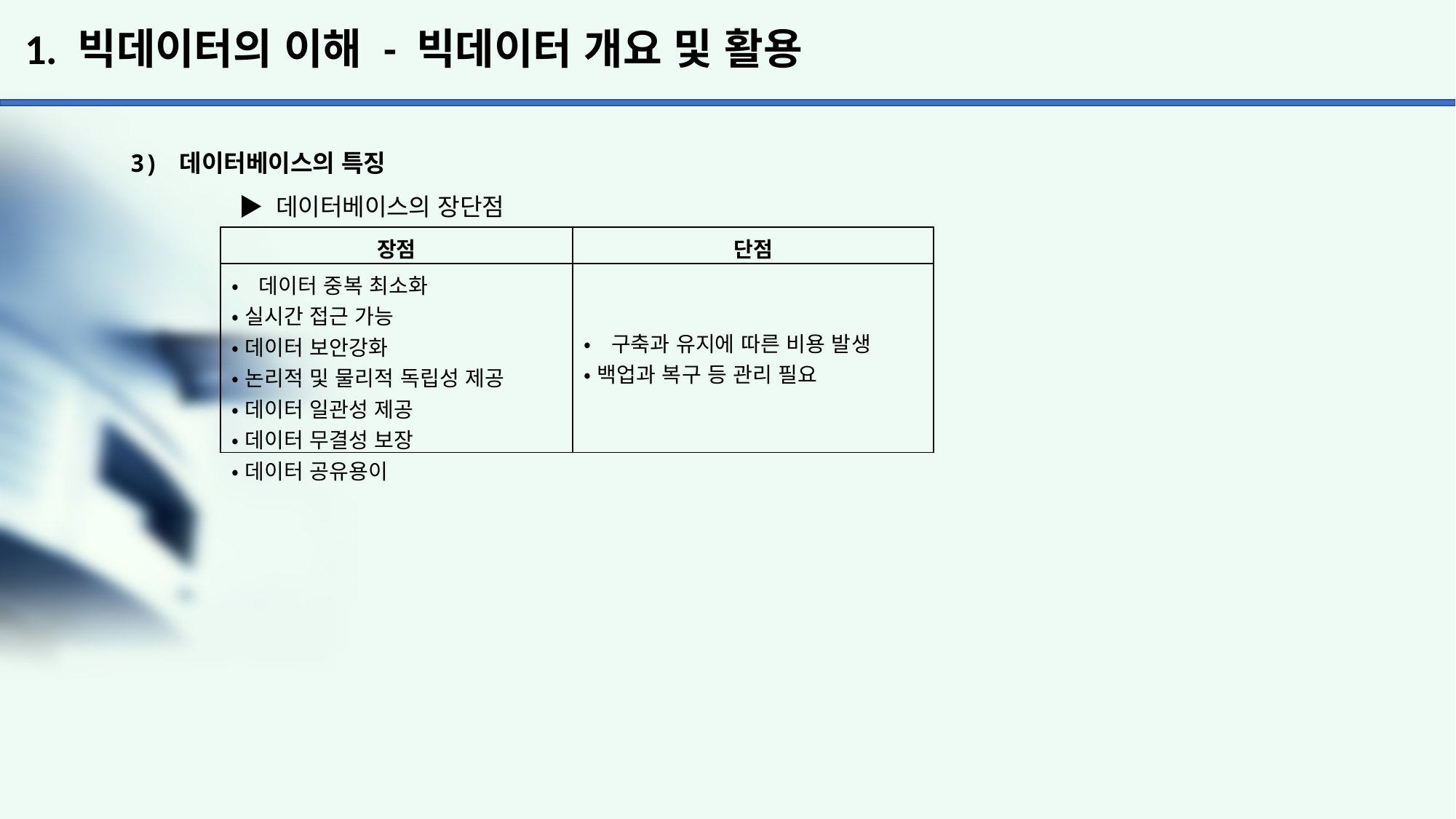

# 1. 빅데이터의 이해 - 빅데이터 개요 및 활용
3) 데이터베이스의 특징
	▶ 데이터베이스의 장단점

| 장점 | 단점 |
| --- | --- |
| •데이터 중복 최소화 •실시간 접근 가능 •데이터 보안강화 •논리적 및 물리적 독립성 제공 •데이터 일관성 제공 •데이터 무결성 보장 •데이터 공유용이 | •구축과 유지에 따른 비용 발생 •백업과 복구 등 관리 필요 |